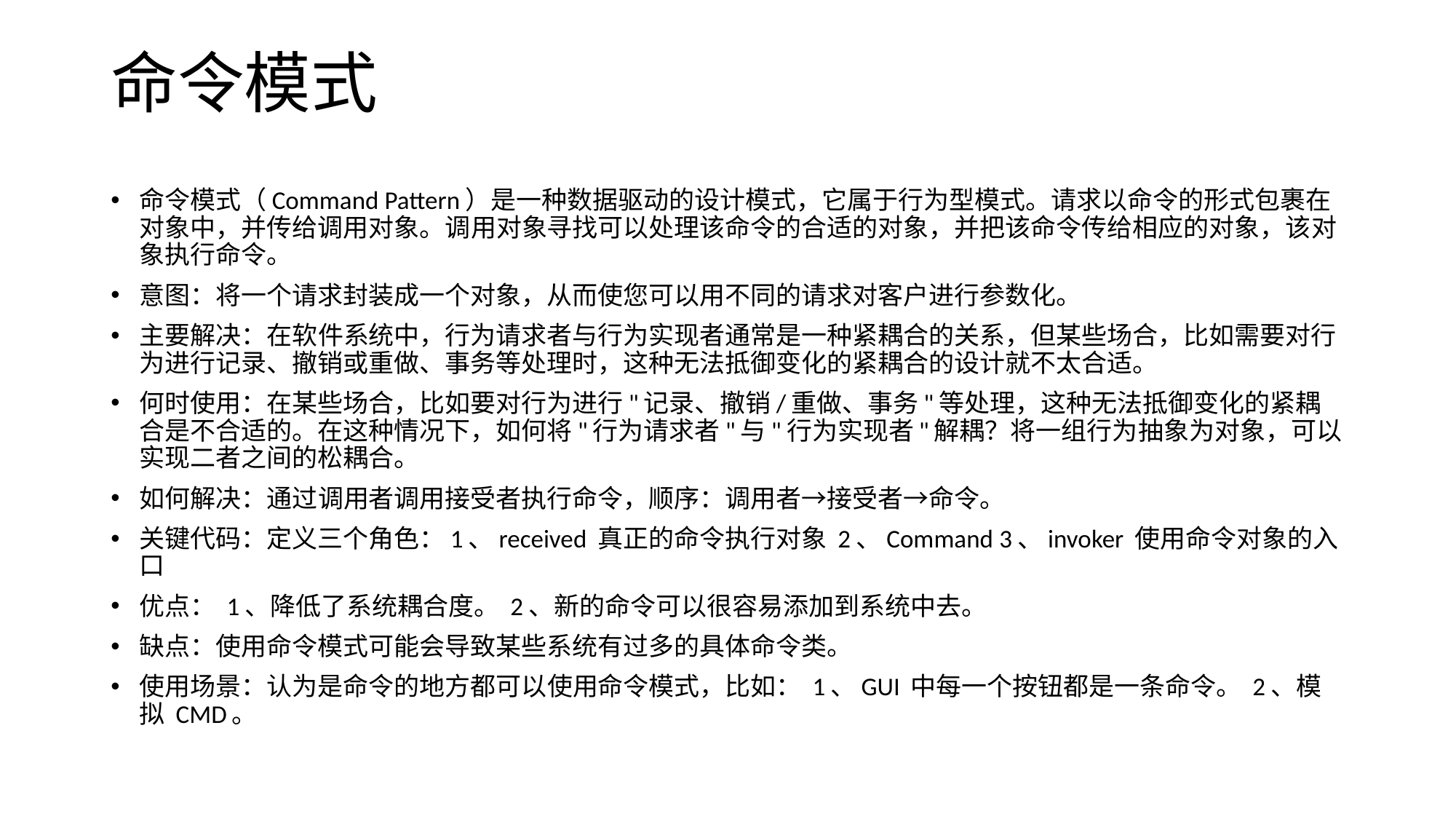

# 命令模式

命令模式（Command Pattern）是一种数据驱动的设计模式，它属于行为型模式。请求以命令的形式包裹在对象中，并传给调用对象。调用对象寻找可以处理该命令的合适的对象，并把该命令传给相应的对象，该对象执行命令。
意图：将一个请求封装成一个对象，从而使您可以用不同的请求对客户进行参数化。
主要解决：在软件系统中，行为请求者与行为实现者通常是一种紧耦合的关系，但某些场合，比如需要对行为进行记录、撤销或重做、事务等处理时，这种无法抵御变化的紧耦合的设计就不太合适。
何时使用：在某些场合，比如要对行为进行"记录、撤销/重做、事务"等处理，这种无法抵御变化的紧耦合是不合适的。在这种情况下，如何将"行为请求者"与"行为实现者"解耦？将一组行为抽象为对象，可以实现二者之间的松耦合。
如何解决：通过调用者调用接受者执行命令，顺序：调用者→接受者→命令。
关键代码：定义三个角色：1、received 真正的命令执行对象 2、Command 3、invoker 使用命令对象的入口
优点： 1、降低了系统耦合度。 2、新的命令可以很容易添加到系统中去。
缺点：使用命令模式可能会导致某些系统有过多的具体命令类。
使用场景：认为是命令的地方都可以使用命令模式，比如： 1、GUI 中每一个按钮都是一条命令。 2、模拟 CMD。